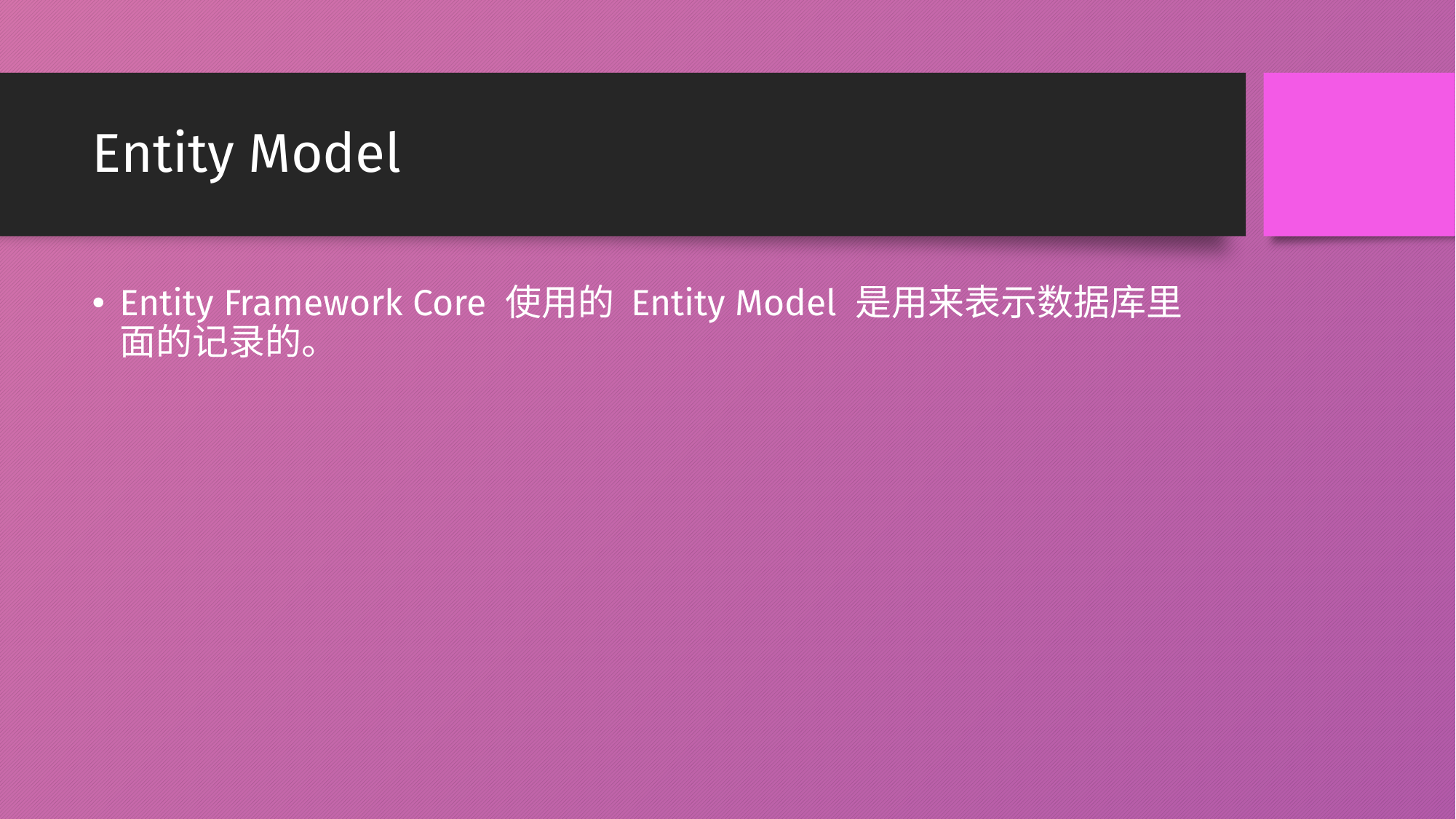

# Entity Model
Entity Framework Core 使用的 Entity Model 是用来表示数据库里面的记录的。